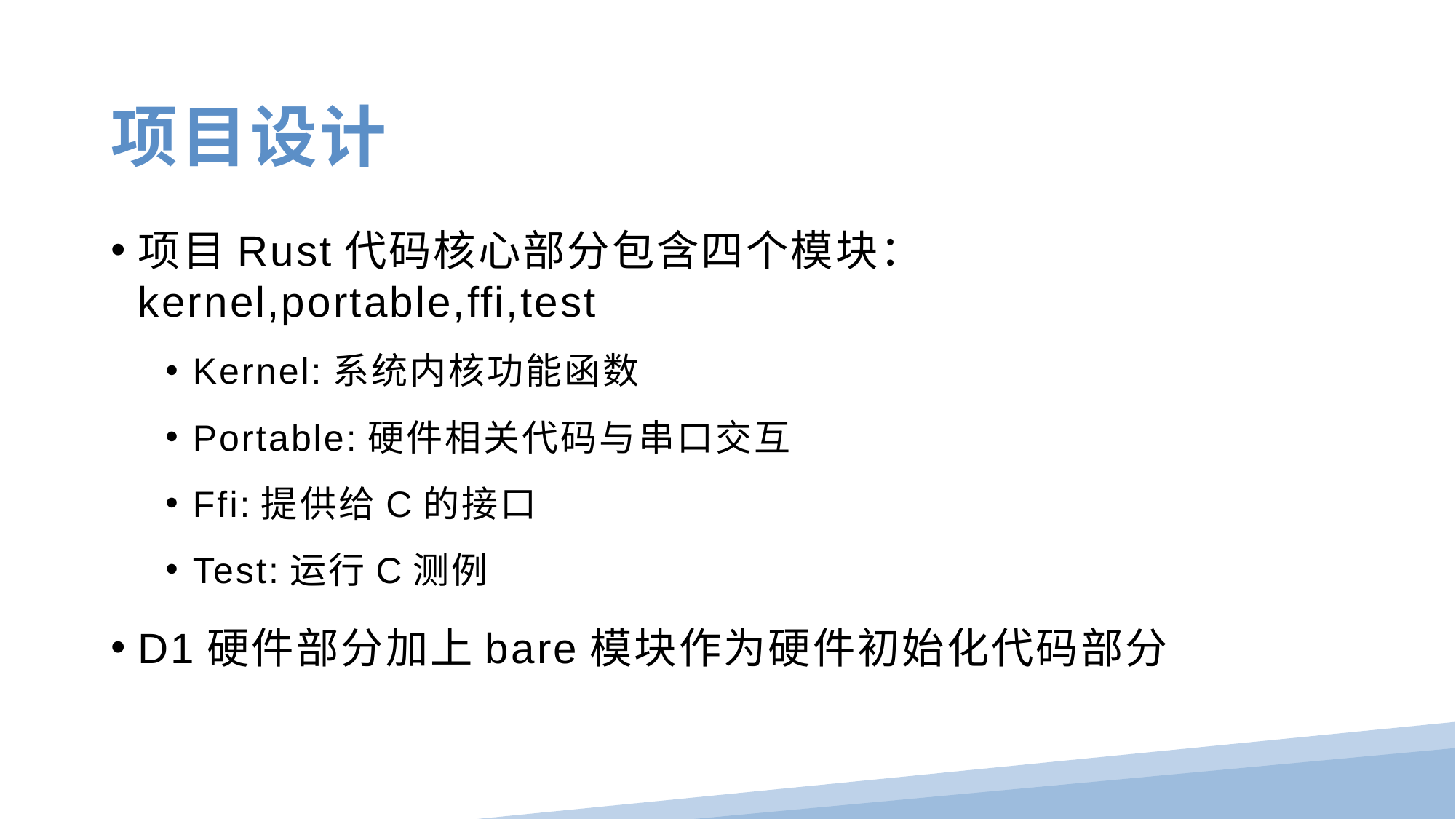

项目设计
项目Rust代码核心部分包含四个模块：kernel,portable,ffi,test
Kernel:系统内核功能函数
Portable:硬件相关代码与串口交互
Ffi:提供给C的接口
Test:运行C测例
D1硬件部分加上bare模块作为硬件初始化代码部分